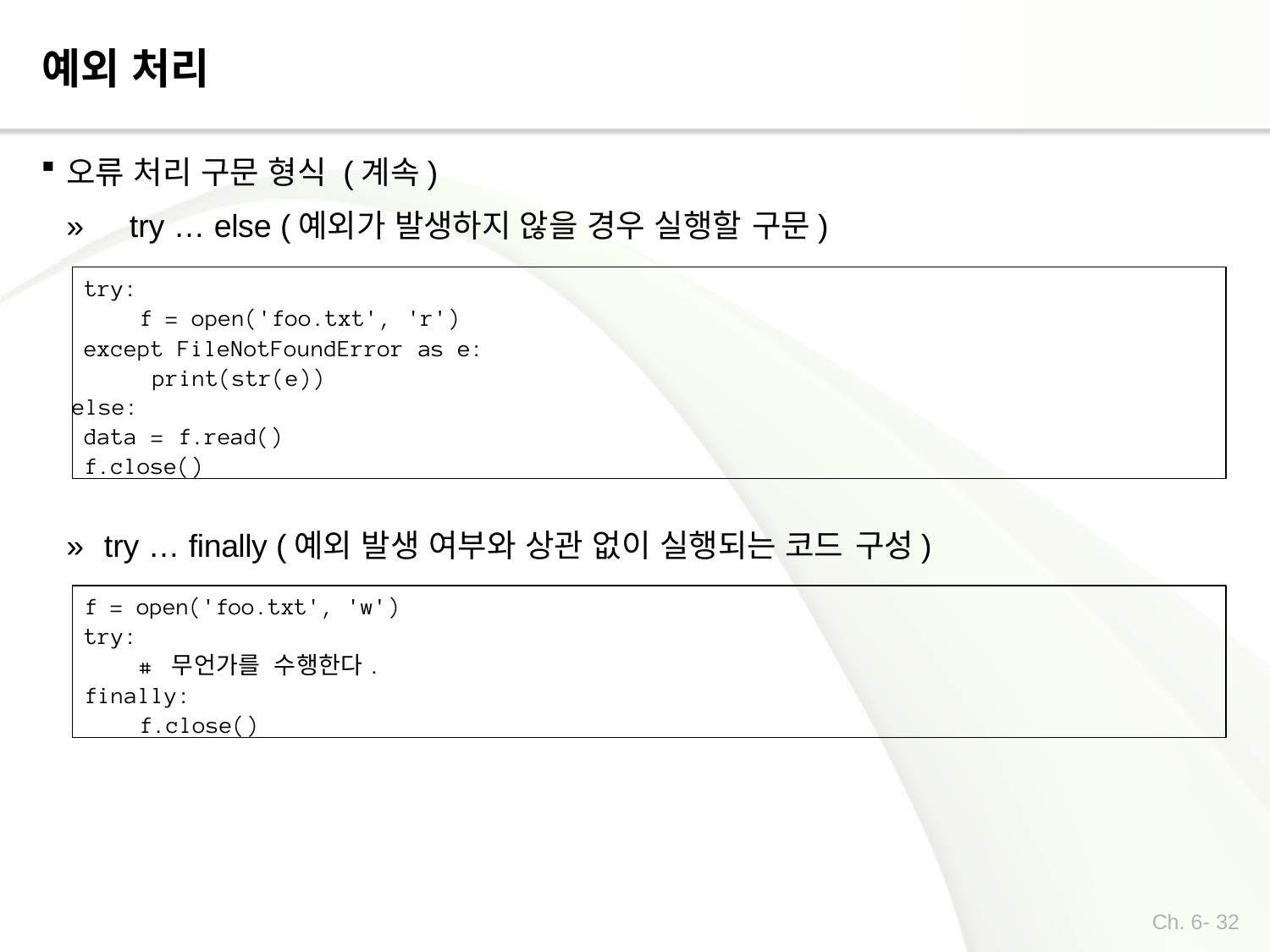

# 예외 처리
오류 처리 구문 형식 (계속)
»	try … else (예외가 발생하지 않을 경우 실행할 구문)
try:
f = open('foo.txt', 'r')
except FileNotFoundError as e:  print(str(e))
else:
data = f.read()
f.close()
»	try … finally (예외 발생 여부와 상관 없이 실행되는 코드 구성)
f = open('foo.txt', 'w')  try:
# 무언가를 수행한다.
finally:
f.close()
Ch. 6- 32